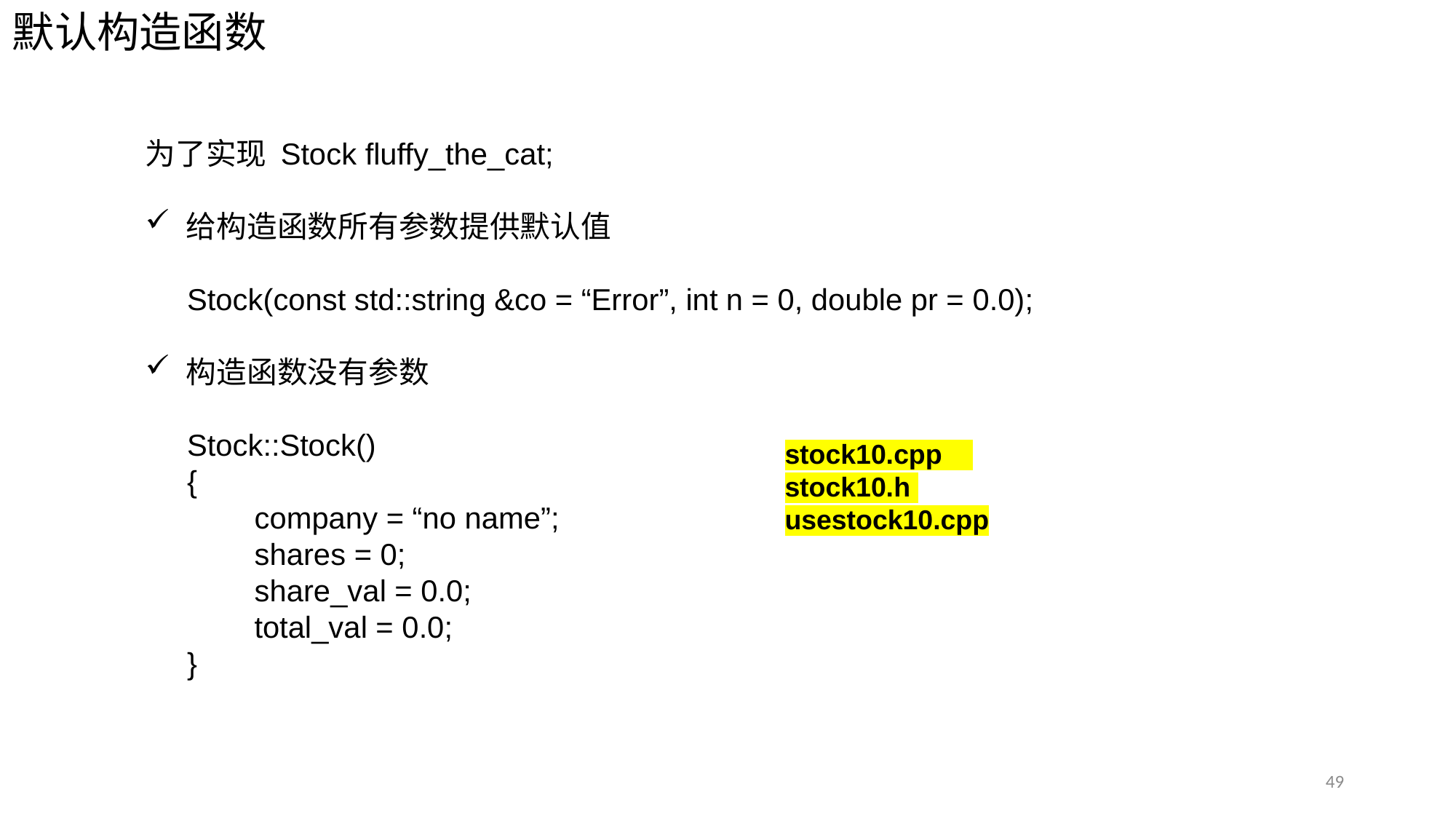

默认构造函数
为了实现 Stock fluffy_the_cat;

给构造函数所有参数提供默认值

     Stock(const std::string &co = “Error”, int n = 0, double pr = 0.0);

构造函数没有参数

     Stock::Stock()
     {
	company = “no name”;
	shares = 0;
	share_val = 0.0;
	total_val = 0.0;
     }
stock10.cpp
stock10.h
usestock10.cpp
49